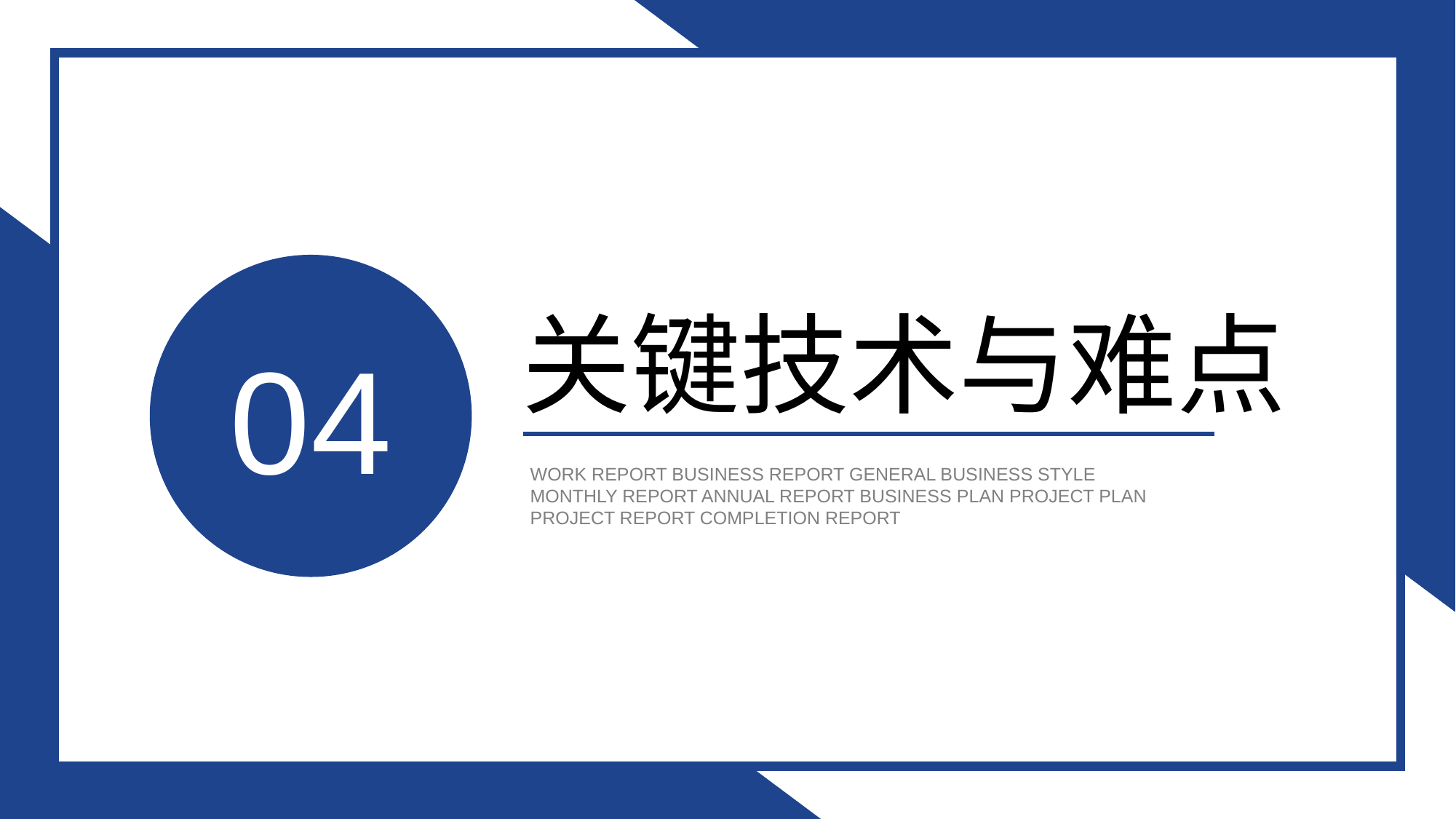

04
关键技术与难点
WORK REPORT BUSINESS REPORT GENERAL BUSINESS STYLE MONTHLY REPORT ANNUAL REPORT BUSINESS PLAN PROJECT PLAN PROJECT REPORT COMPLETION REPORT